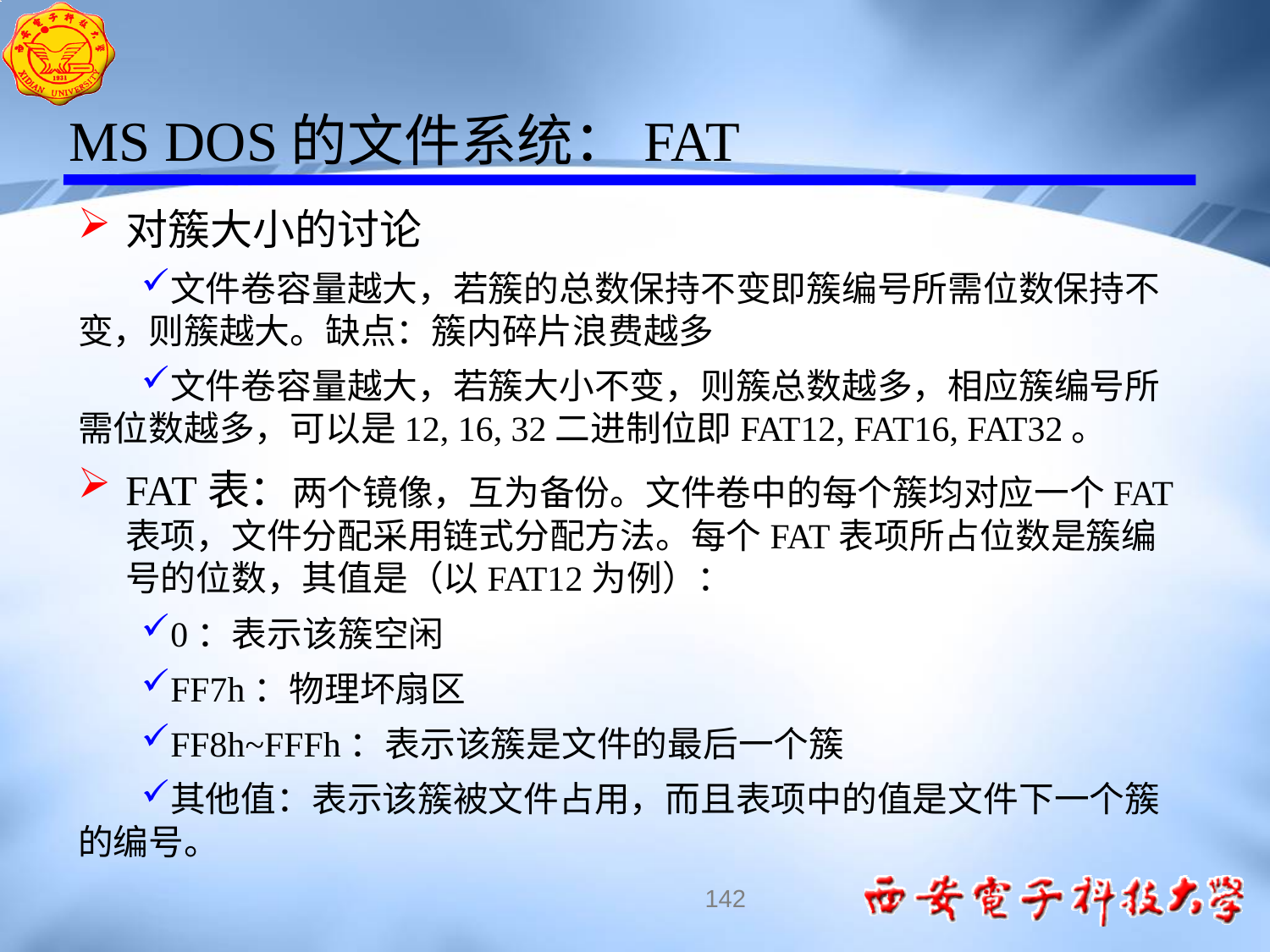

MS DOS的文件系统：FAT
对簇大小的讨论
文件卷容量越大，若簇的总数保持不变即簇编号所需位数保持不变，则簇越大。缺点：簇内碎片浪费越多
文件卷容量越大，若簇大小不变，则簇总数越多，相应簇编号所需位数越多，可以是12, 16, 32二进制位即FAT12, FAT16, FAT32。
FAT表：两个镜像，互为备份。文件卷中的每个簇均对应一个FAT表项，文件分配采用链式分配方法。每个FAT表项所占位数是簇编号的位数，其值是（以FAT12为例）：
0：表示该簇空闲
FF7h：物理坏扇区
FF8h~FFFh：表示该簇是文件的最后一个簇
其他值：表示该簇被文件占用，而且表项中的值是文件下一个簇的编号。
142